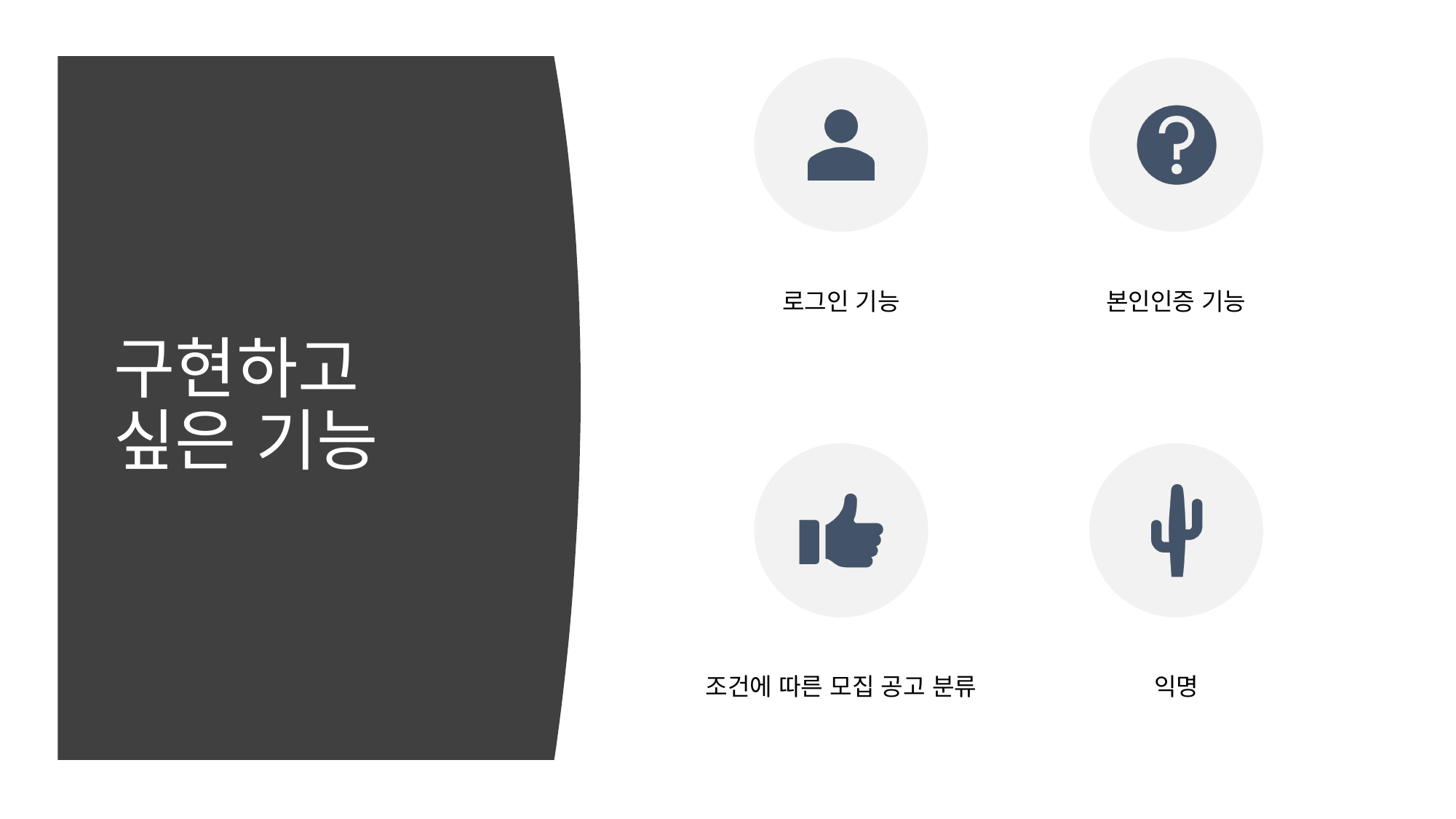

로그인 기능
본인인증 기능
조건에 따른 모집 공고 분류
익명

# 구현하고 싶은 기능